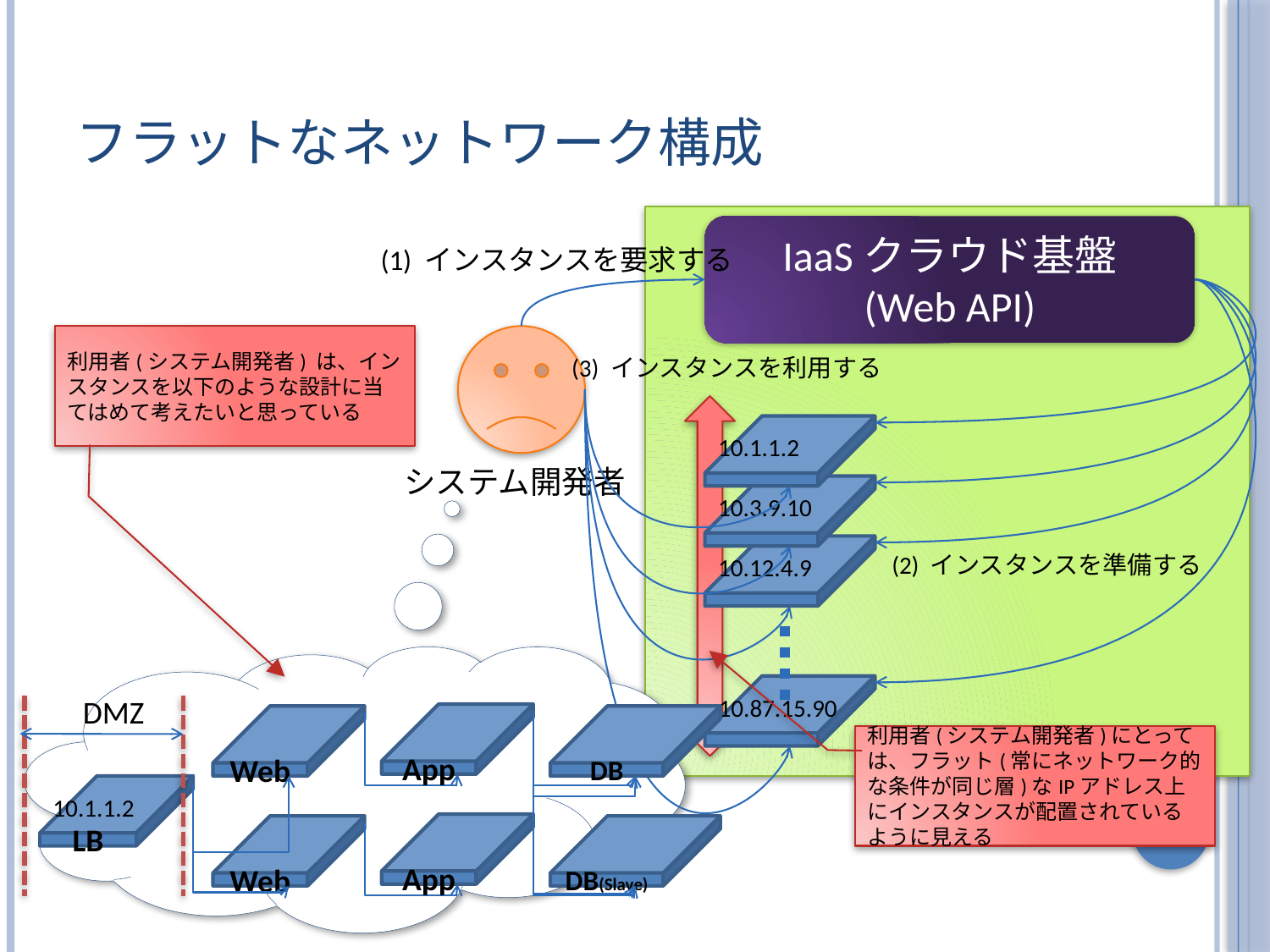

# フラットなネットワーク構成

IaaSクラウド基盤
(Web API)
(1) インスタンスを要求する
利用者(システム開発者) は、インスタンスを以下のような設計に当てはめて考えたいと思っている

(3) インスタンスを利用する

10.1.1.2
システム開発者

10.3.9.10

(2) インスタンスを準備する
10.12.4.9

10.87.15.90
DMZ
App
Web
DB
利用者(システム開発者)にとっては、フラット(常にネットワーク的な条件が同じ層)なIPアドレス上にインスタンスが配置されているように見える
LB
10.1.1.2
4
App
Web
DB(Slave)